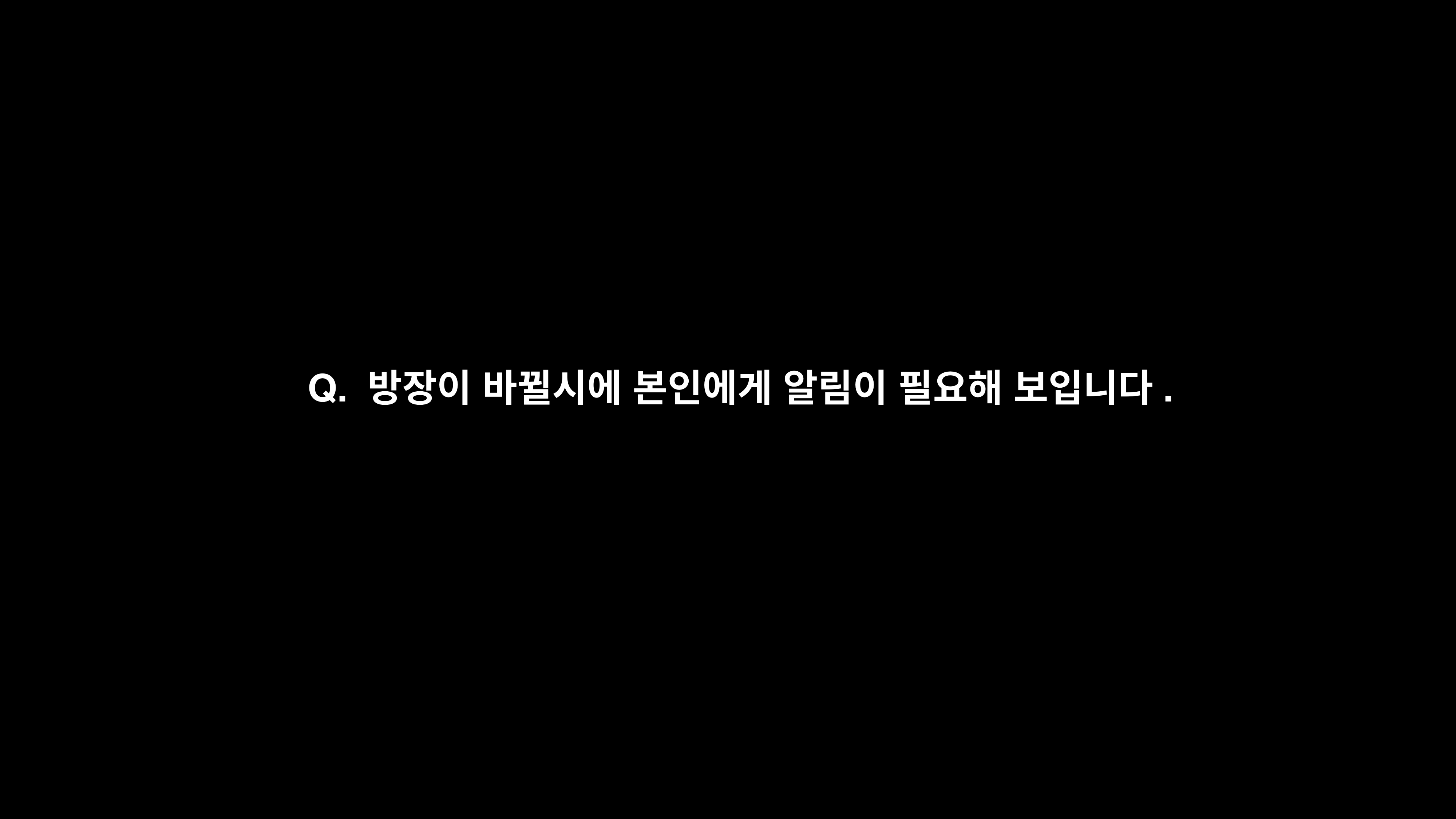

Q. 방장이 바뀔시에 본인에게 알림이 필요해 보입니다.